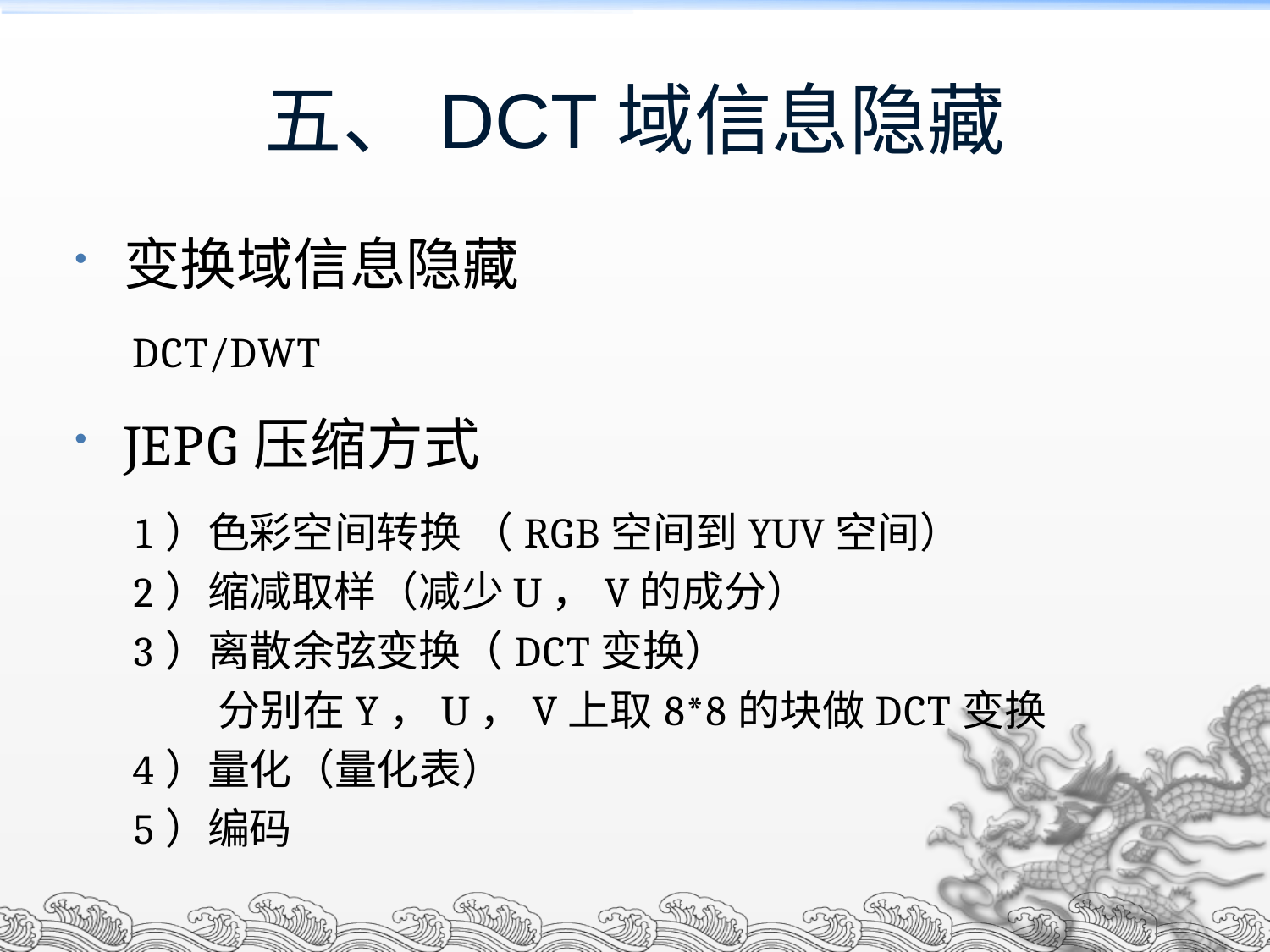

五、DCT域信息隐藏

变换域信息隐藏
      DCT/DWT
JEPG压缩方式
1）色彩空间转换 （RGB空间到YUV空间）
2）缩减取样（减少U，V的成分）
3）离散余弦变换（DCT变换）
        分别在Y，U，V上取8*8的块做DCT变换
4）量化（量化表）
5）编码